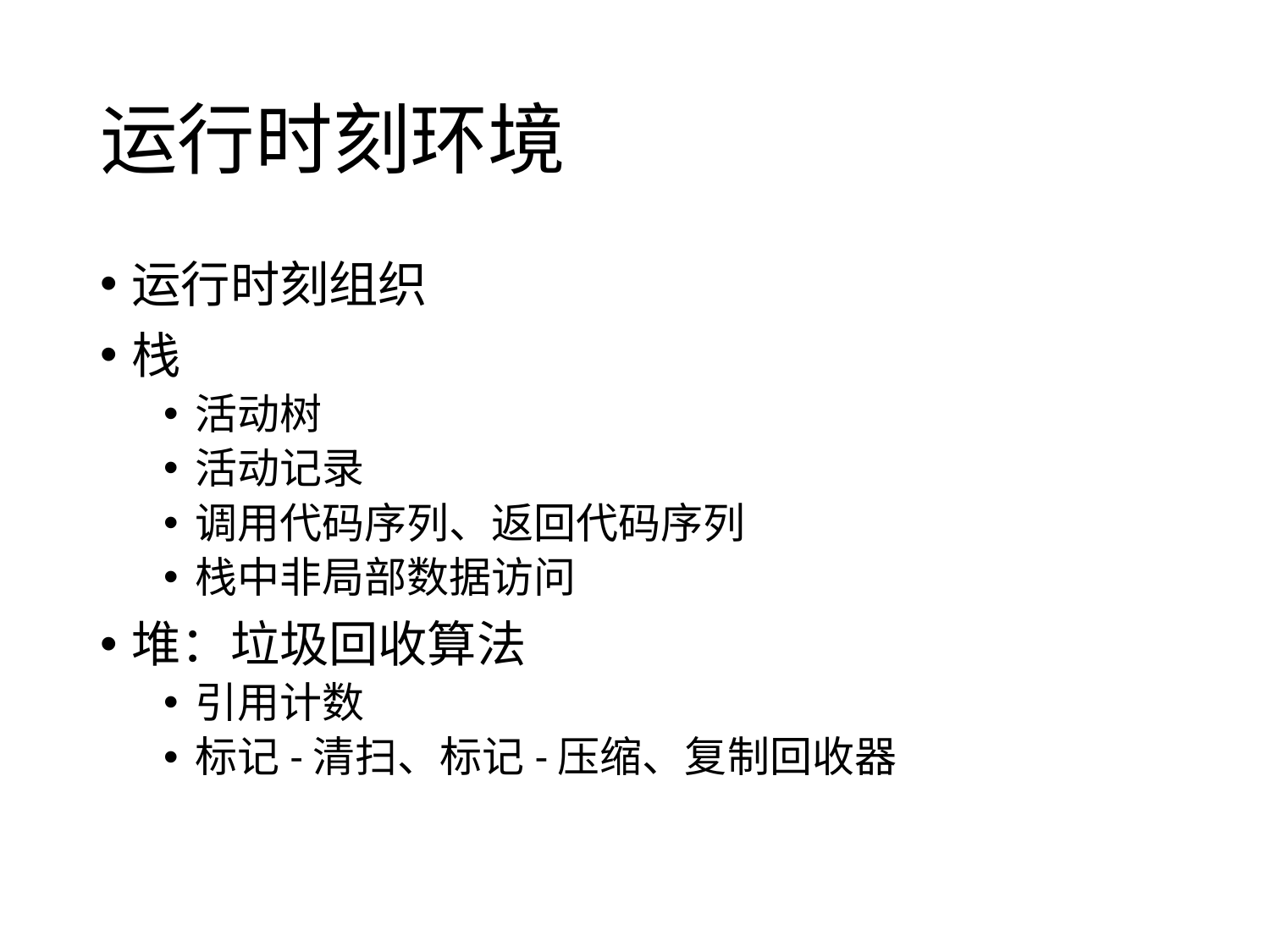

# 运行时刻环境
运行时刻组织
栈
活动树
活动记录
调用代码序列、返回代码序列
栈中非局部数据访问
堆：垃圾回收算法
引用计数
标记-清扫、标记-压缩、复制回收器